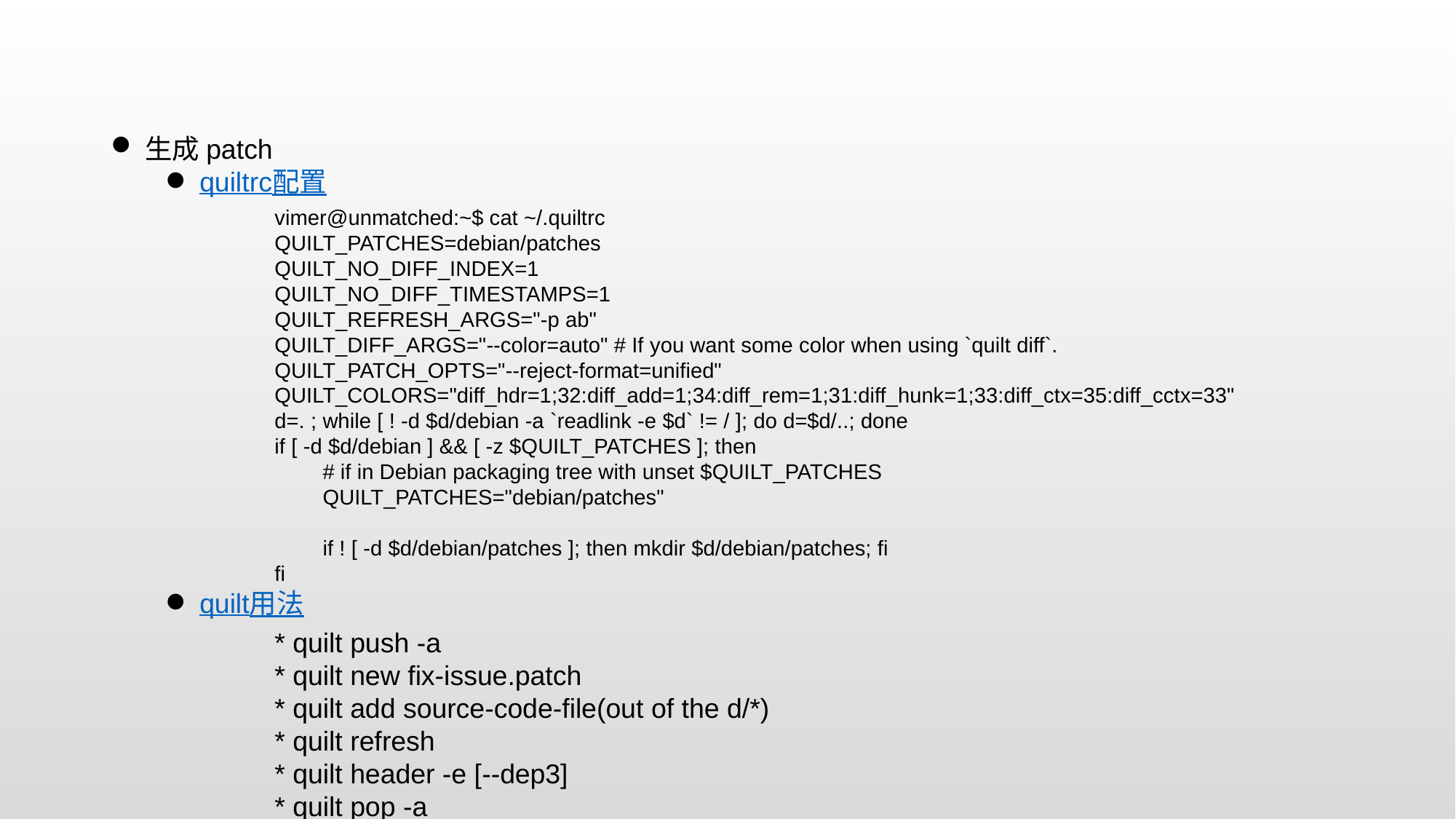

生成patch
quiltrc配置
vimer@unmatched:~$ cat ~/.quiltrc
QUILT_PATCHES=debian/patches
QUILT_NO_DIFF_INDEX=1
QUILT_NO_DIFF_TIMESTAMPS=1
QUILT_REFRESH_ARGS="-p ab"
QUILT_DIFF_ARGS="--color=auto" # If you want some color when using `quilt diff`.
QUILT_PATCH_OPTS="--reject-format=unified"
QUILT_COLORS="diff_hdr=1;32:diff_add=1;34:diff_rem=1;31:diff_hunk=1;33:diff_ctx=35:diff_cctx=33"
d=. ; while [ ! -d $d/debian -a `readlink -e $d` != / ]; do d=$d/..; done
if [ -d $d/debian ] && [ -z $QUILT_PATCHES ]; then
        # if in Debian packaging tree with unset $QUILT_PATCHES
        QUILT_PATCHES="debian/patches"

        if ! [ -d $d/debian/patches ]; then mkdir $d/debian/patches; fi
fi
quilt用法
* quilt push -a
* quilt new fix-issue.patch
* quilt add source-code-file(out of the d/*)
* quilt refresh
* quilt header -e [--dep3]
* quilt pop -a